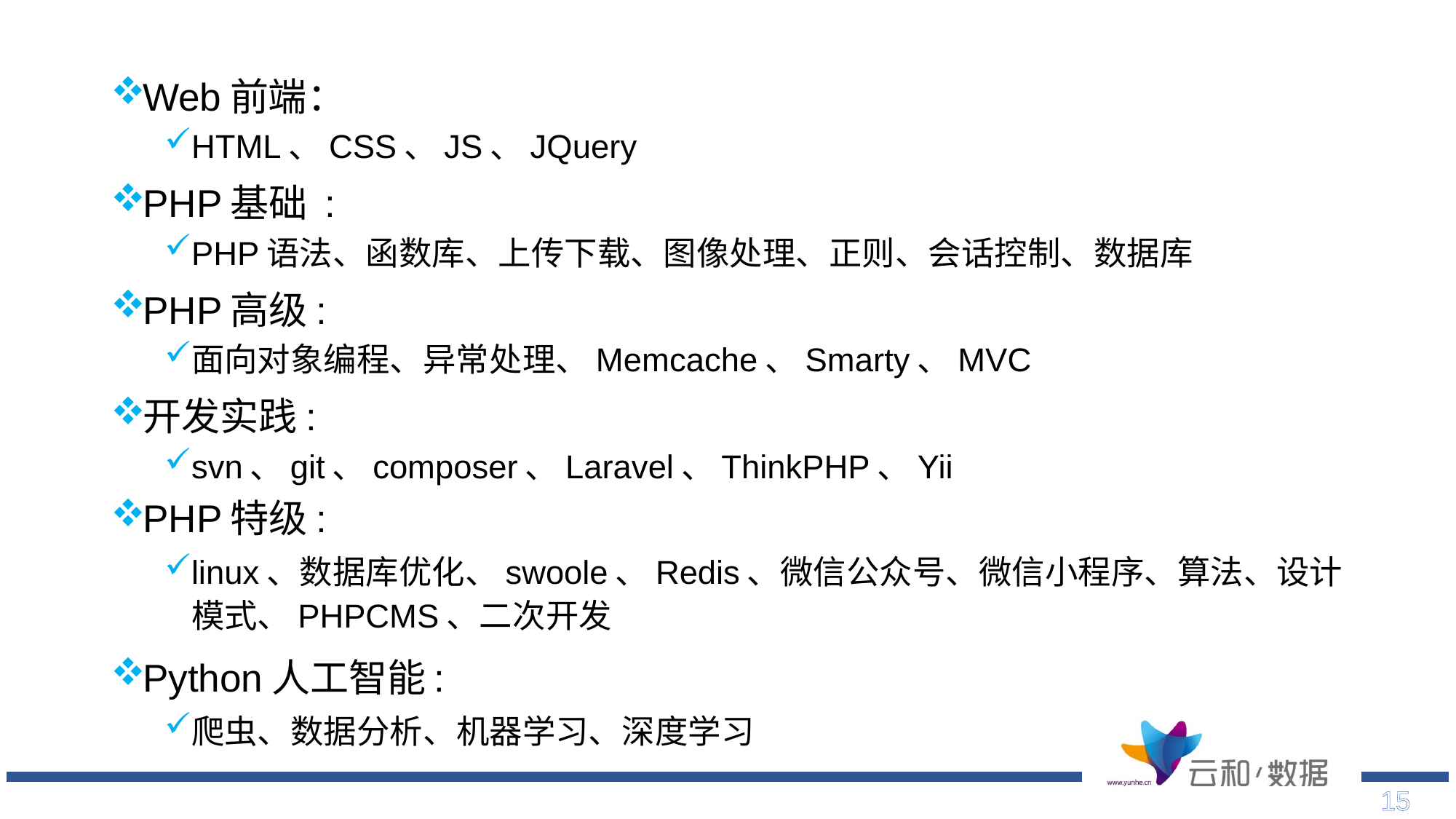

Web前端：
HTML、CSS、JS、JQuery
PHP基础 :
PHP语法、函数库、上传下载、图像处理、正则、会话控制、数据库
PHP高级:
面向对象编程、异常处理、Memcache、Smarty、MVC
开发实践:
svn、git、composer、Laravel、ThinkPHP、Yii
PHP特级:
linux、数据库优化、swoole、Redis、微信公众号、微信小程序、算法、设计模式、PHPCMS、二次开发
Python人工智能:
爬虫、数据分析、机器学习、深度学习